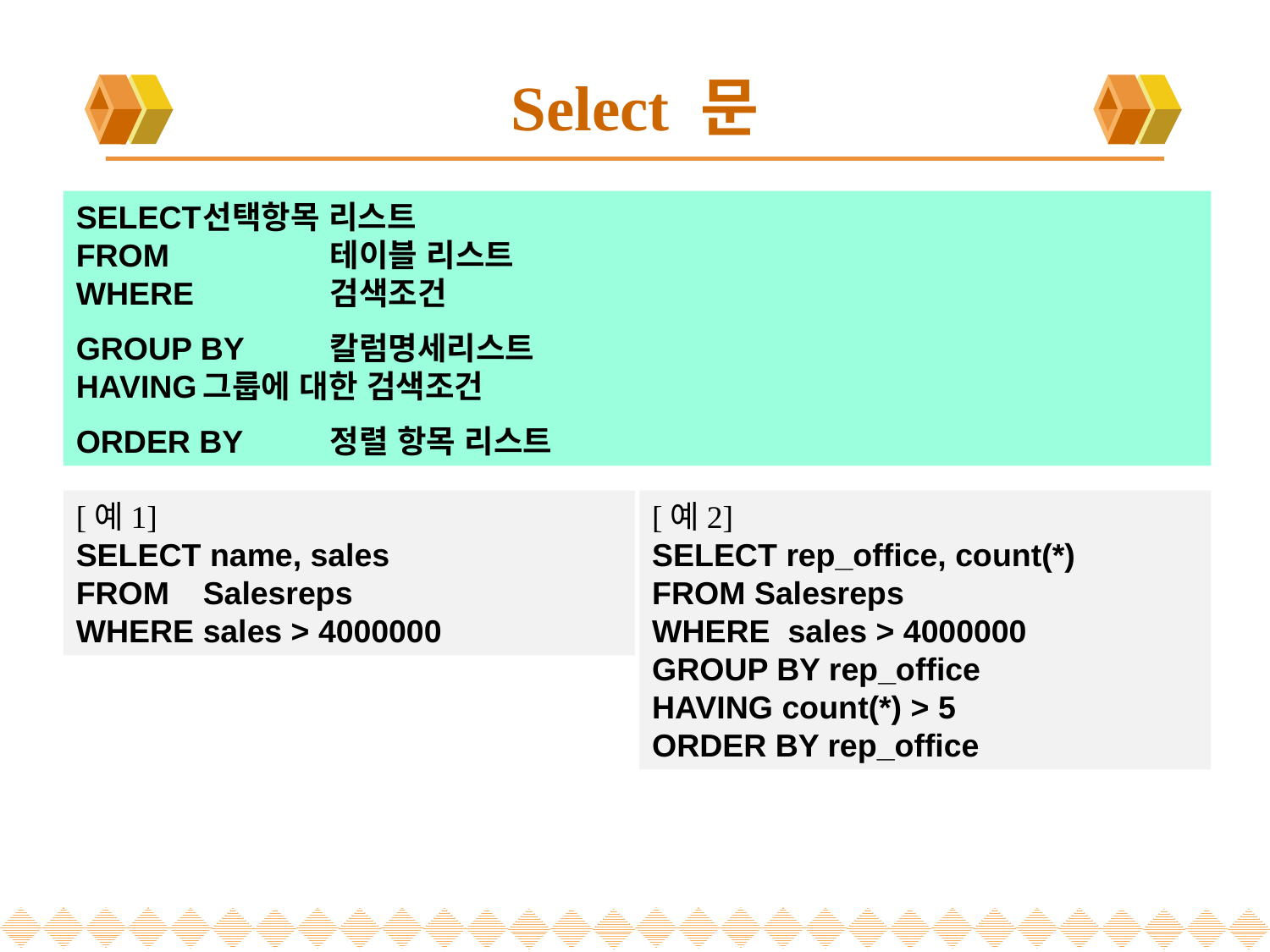

# Select 문
SELECT	선택항목 리스트
FROM		테이블 리스트
WHERE		검색조건

GROUP BY	칼럼명세리스트
HAVING	그룹에 대한 검색조건

ORDER BY	정렬 항목 리스트
[예1]
SELECT name, sales
FROM	Salesreps
WHERE	sales > 4000000
[예2]
SELECT rep_office, count(*)
FROM Salesreps
WHERE	 sales > 4000000
GROUP BY rep_office
HAVING count(*) > 5
ORDER BY rep_office